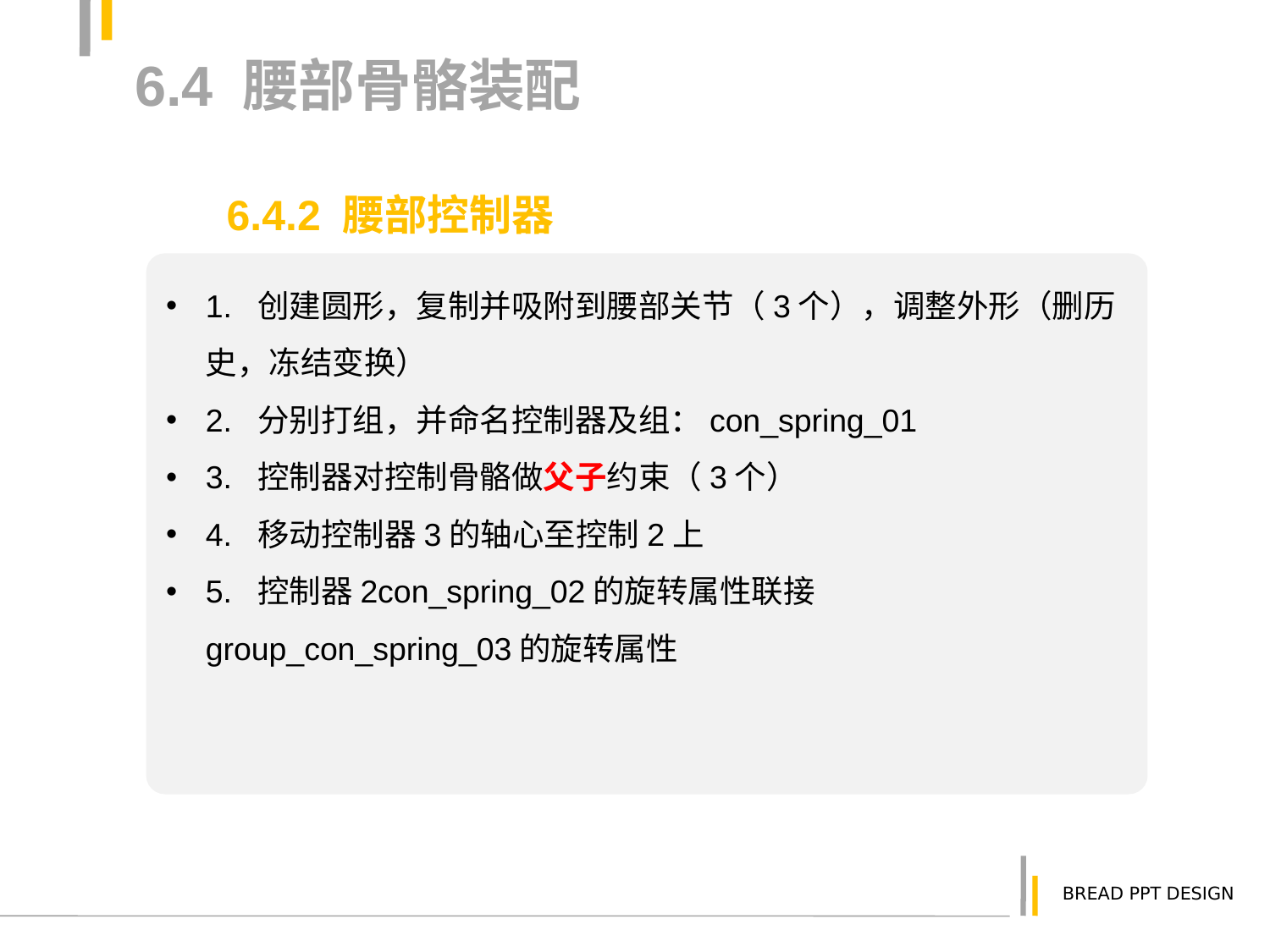

6.4 腰部骨骼装配
6.4.2 腰部控制器
1.  创建圆形，复制并吸附到腰部关节（3个），调整外形（删历史，冻结变换）
2.  分别打组，并命名控制器及组：con_spring_01
3.  控制器对控制骨骼做父子约束（3个）
4.  移动控制器3的轴心至控制2上
5.  控制器2con_spring_02的旋转属性联接group_con_spring_03的旋转属性